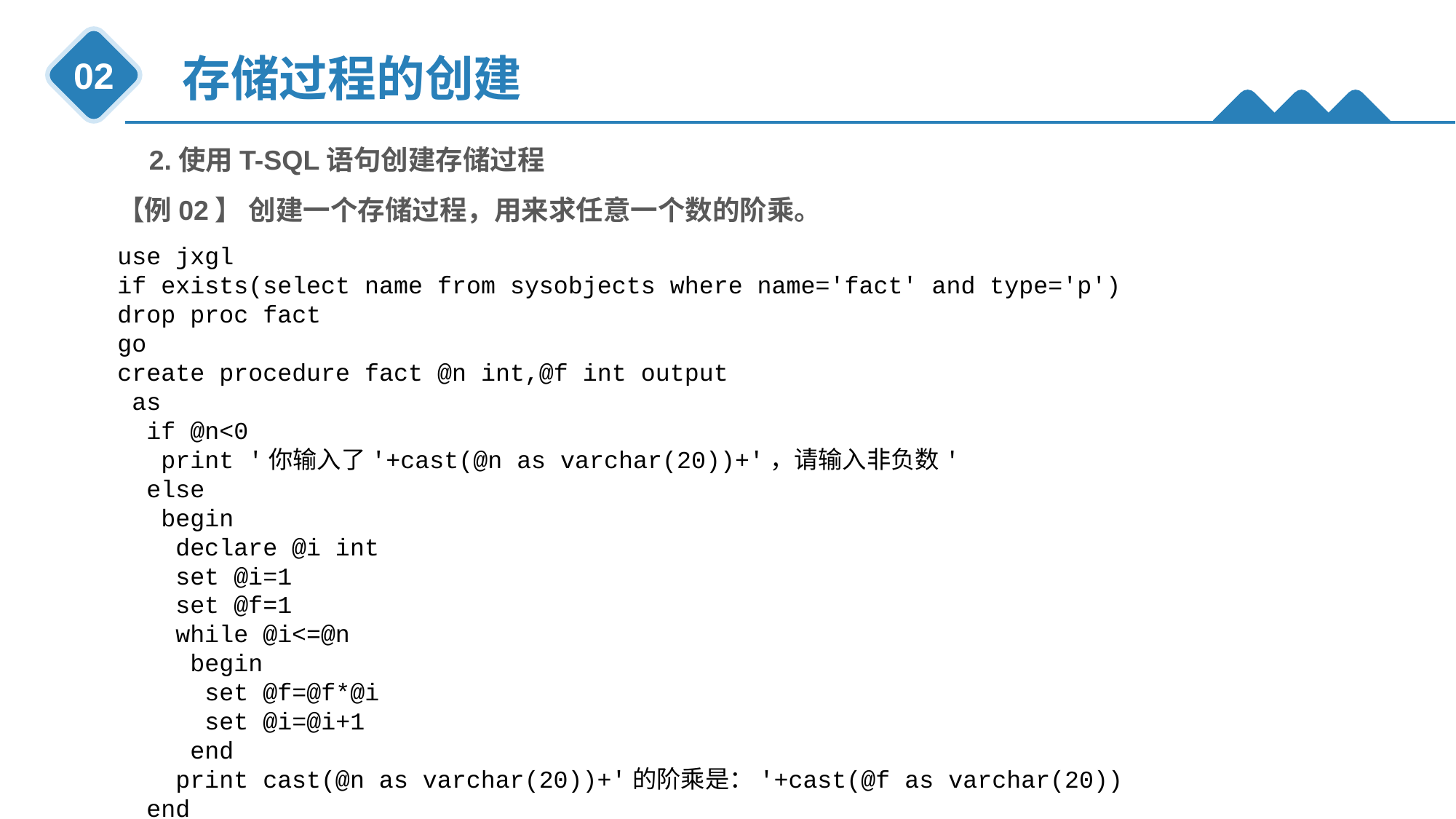

存储过程的创建
02

2.使用T-SQL语句创建存储过程
【例02】 创建一个存储过程，用来求任意一个数的阶乘。
use jxgl
if exists(select name from sysobjects where name='fact' and type='p')
drop proc fact
go
create procedure fact @n int,@f int output
 as
  if @n<0
   print '你输入了'+cast(@n as varchar(20))+'，请输入非负数'
  else
   begin
    declare @i int
    set @i=1
    set @f=1
    while @i<=@n
     begin
      set @f=@f*@i
      set @i=@i+1
     end
    print cast(@n as varchar(20))+'的阶乘是：'+cast(@f as varchar(20))
  end